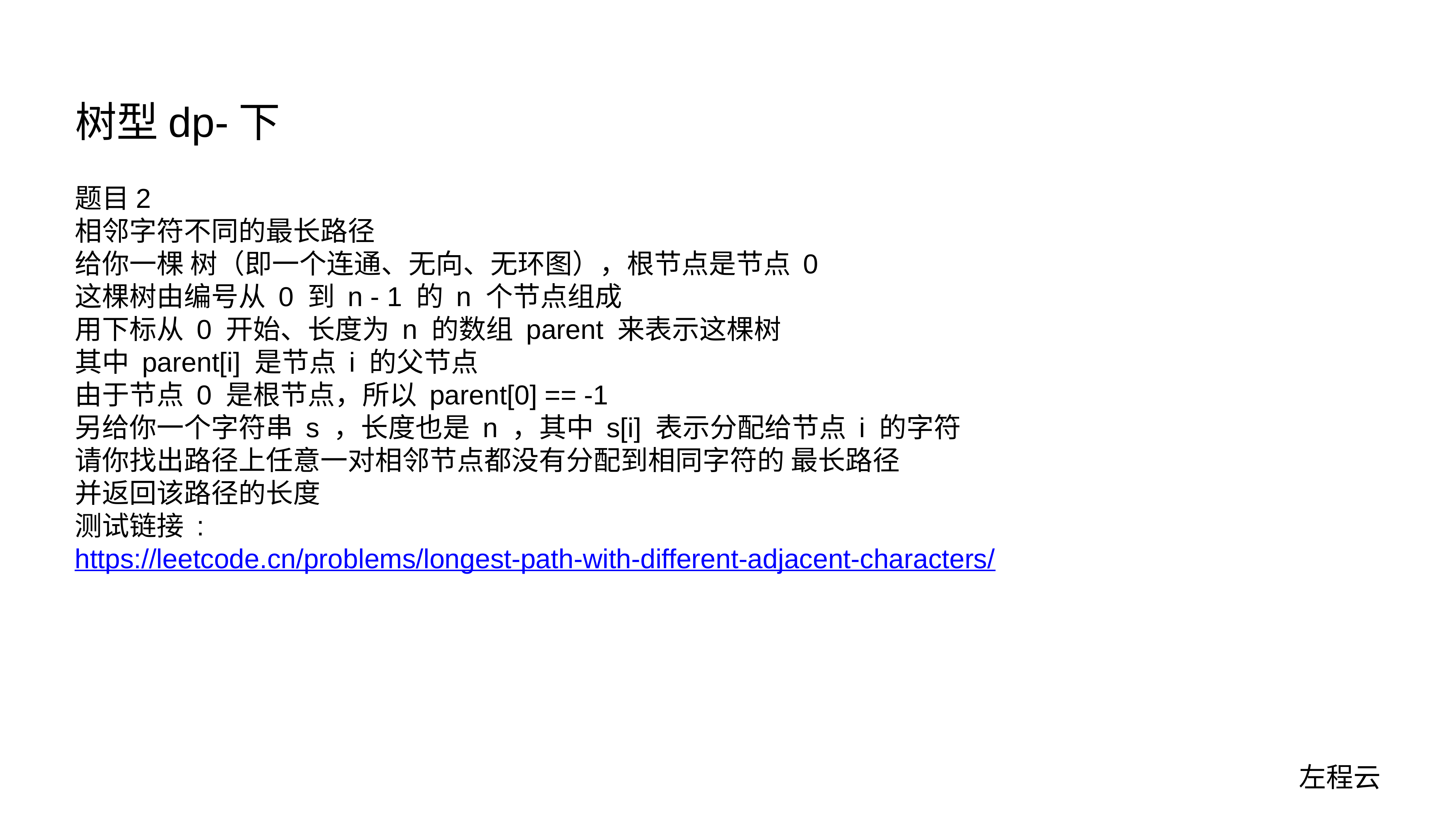

# 树型dp-下
题目2
相邻字符不同的最长路径
给你一棵 树（即一个连通、无向、无环图），根节点是节点 0
这棵树由编号从 0 到 n - 1 的 n 个节点组成
用下标从 0 开始、长度为 n 的数组 parent 来表示这棵树
其中 parent[i] 是节点 i 的父节点
由于节点 0 是根节点，所以 parent[0] == -1
另给你一个字符串 s ，长度也是 n ，其中 s[i] 表示分配给节点 i 的字符
请你找出路径上任意一对相邻节点都没有分配到相同字符的 最长路径
并返回该路径的长度
测试链接 :
https://leetcode.cn/problems/longest-path-with-different-adjacent-characters/
左程云